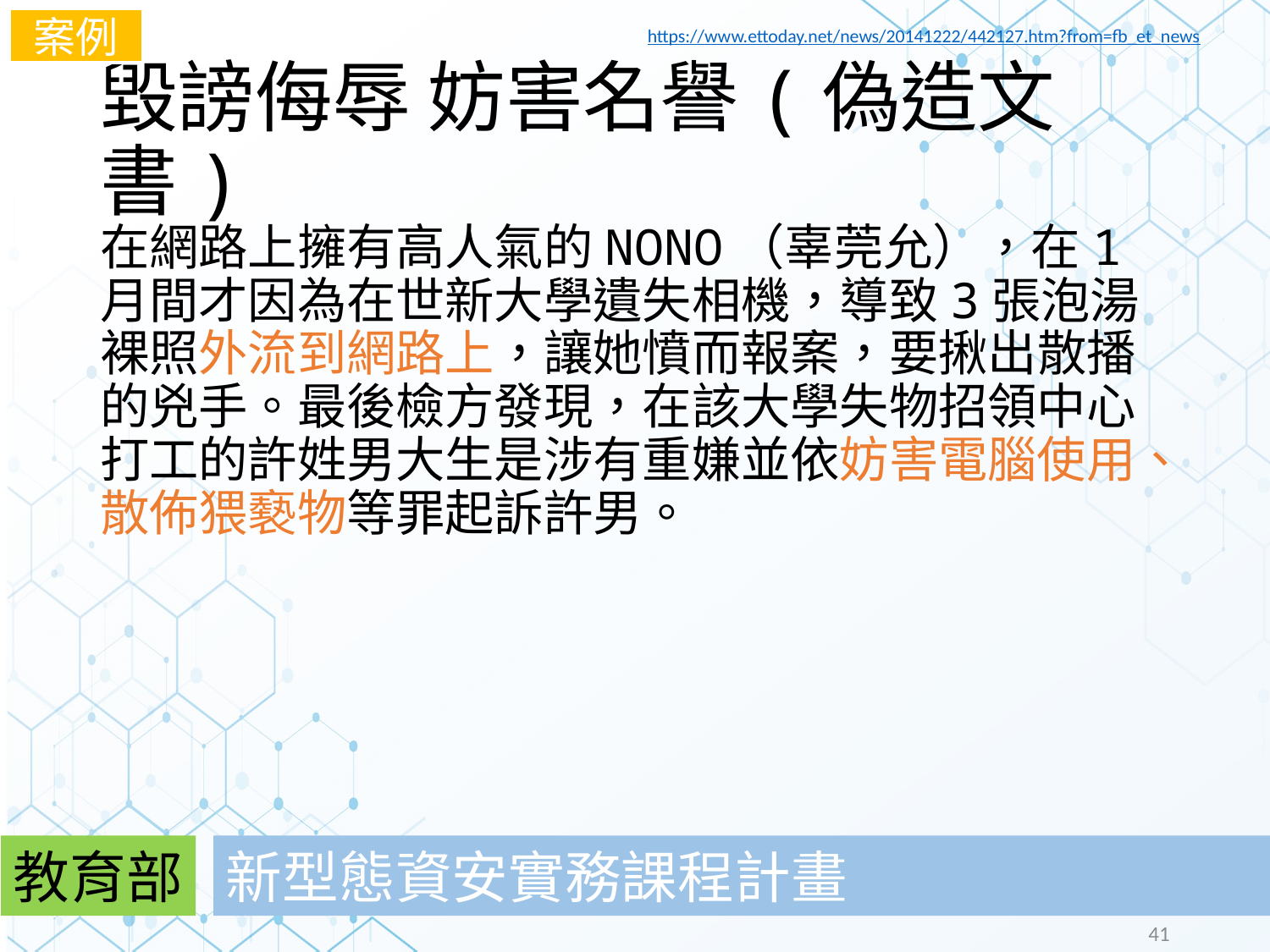

案例
https://www.ettoday.net/news/20141222/442127.htm?from=fb_et_news
# 毀謗侮辱 妨害名譽(偽造文書)
在網路上擁有高人氣的NONO（辜莞允），在1月間才因為在世新大學遺失相機，導致3張泡湯裸照外流到網路上，讓她憤而報案，要揪出散播的兇手。最後檢方發現，在該大學失物招領中心打工的許姓男大生是涉有重嫌並依妨害電腦使用、散佈猥褻物等罪起訴許男。
教育部
新型態資安實務課程計畫
41